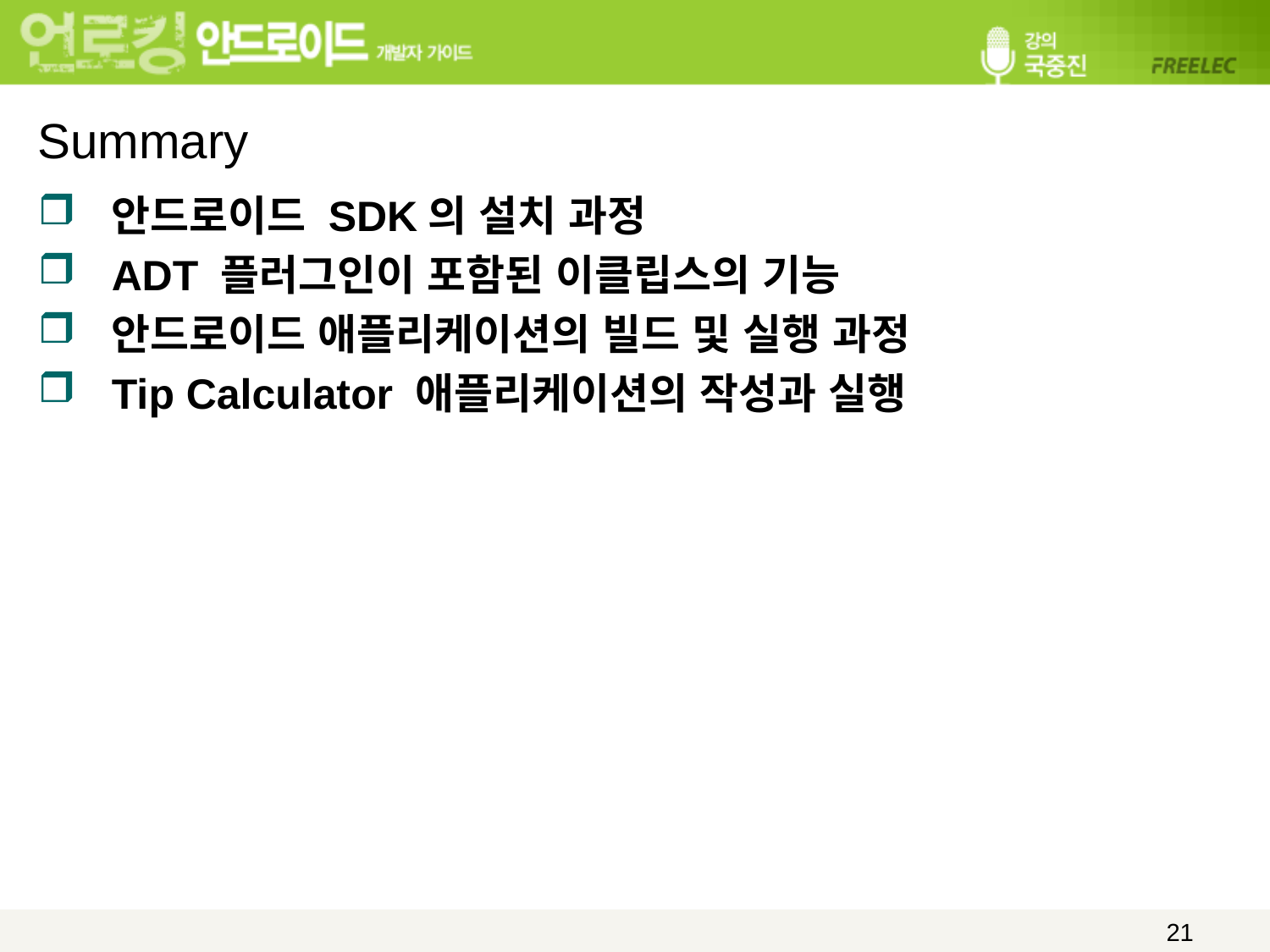

# Summary
안드로이드 SDK의 설치 과정
ADT 플러그인이 포함된 이클립스의 기능
안드로이드 애플리케이션의 빌드 및 실행 과정
Tip Calculator 애플리케이션의 작성과 실행
21